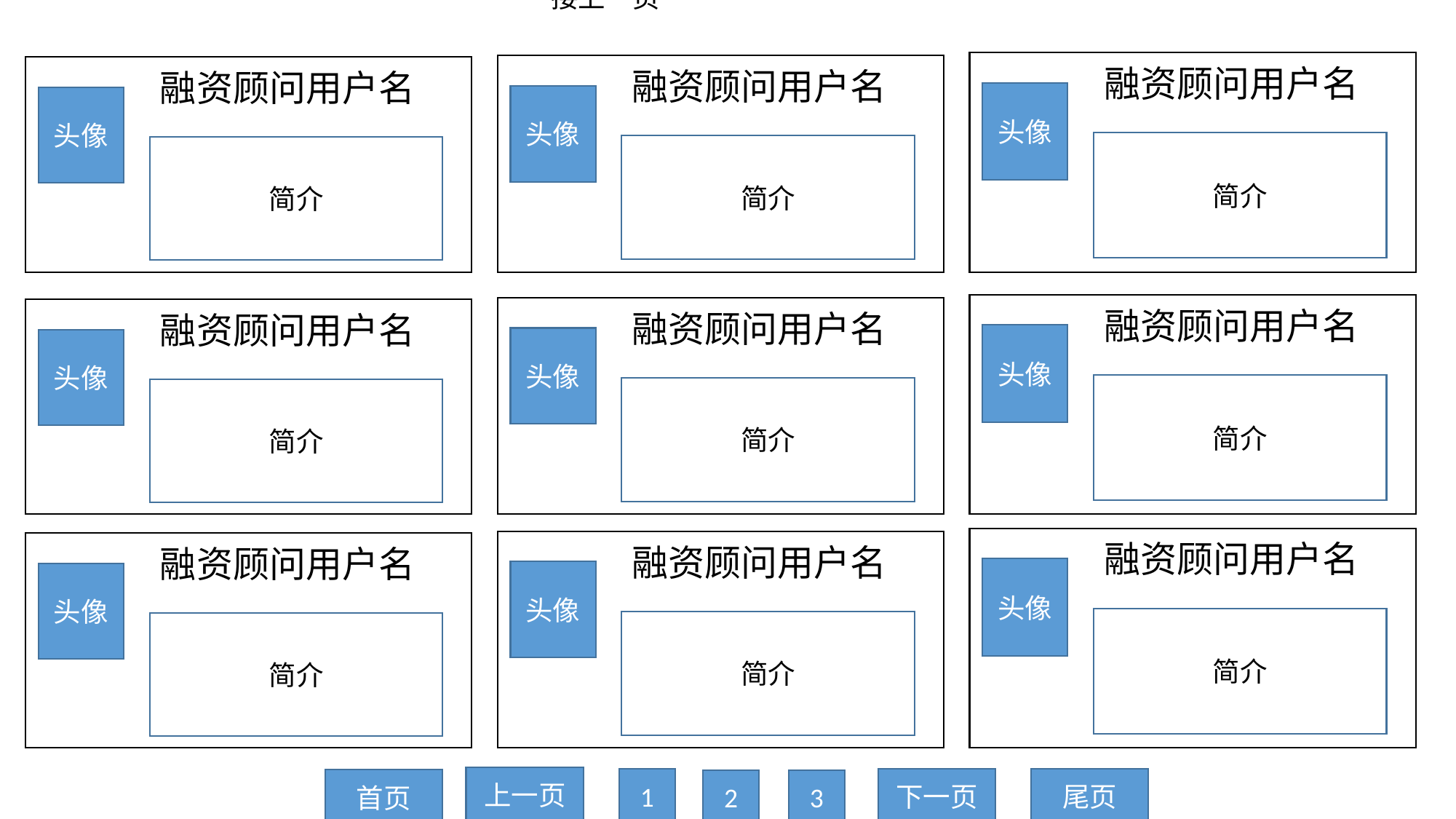

接上一页

融资顾问用户名

融资顾问用户名
融资顾问用户名
头像
头像
头像
简介
简介
简介

融资顾问用户名

融资顾问用户名
融资顾问用户名
头像
头像
头像
简介
简介
简介

融资顾问用户名

融资顾问用户名
融资顾问用户名
头像
头像
头像
简介
简介
简介
上一页
1
下一页
尾页
首页
2
3